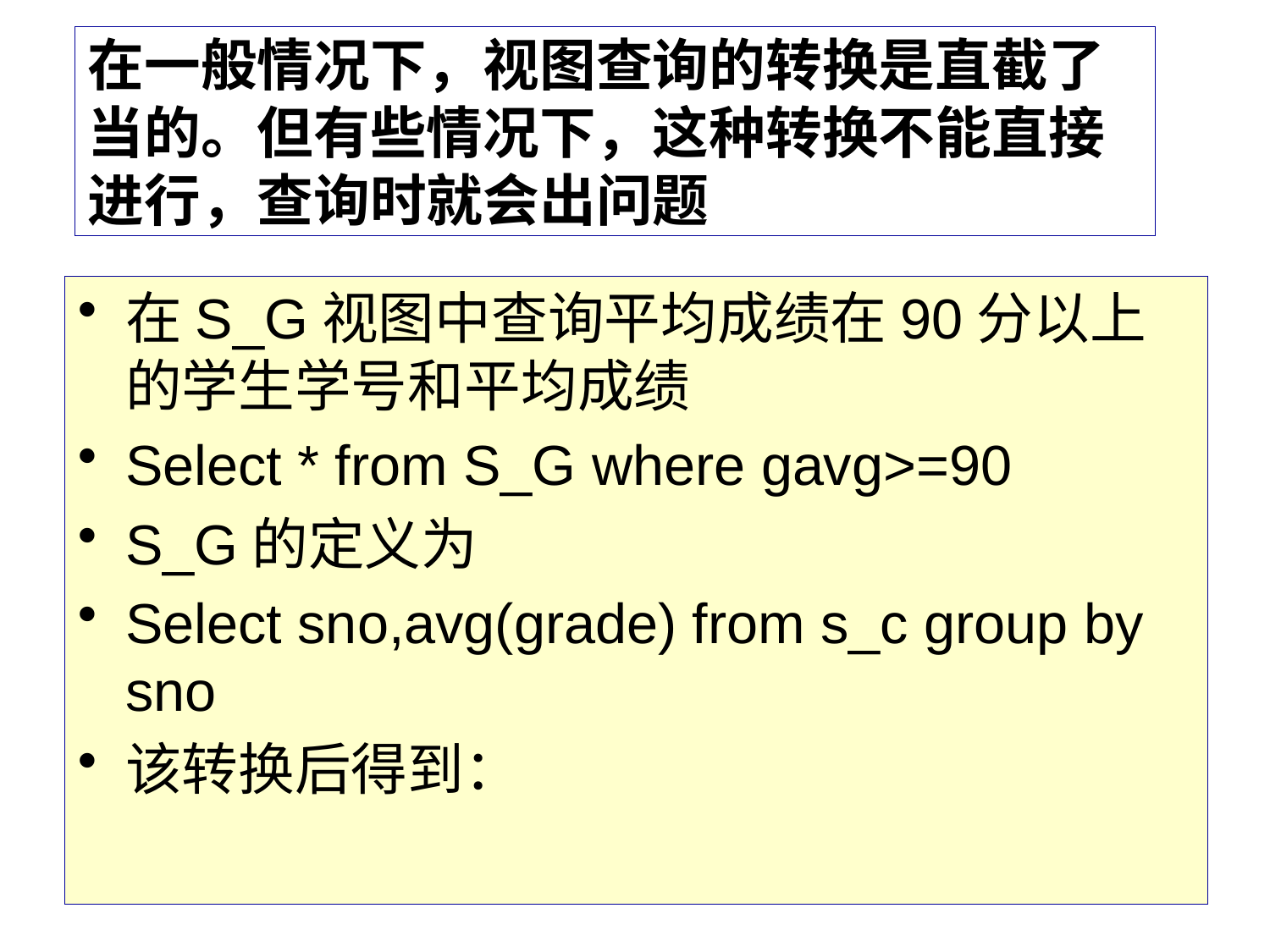

# 在一般情况下，视图查询的转换是直截了当的。但有些情况下，这种转换不能直接进行，查询时就会出问题
在S_G视图中查询平均成绩在90分以上的学生学号和平均成绩
Select * from S_G where gavg>=90
S_G的定义为
Select sno,avg(grade) from s_c group by sno
该转换后得到：
121